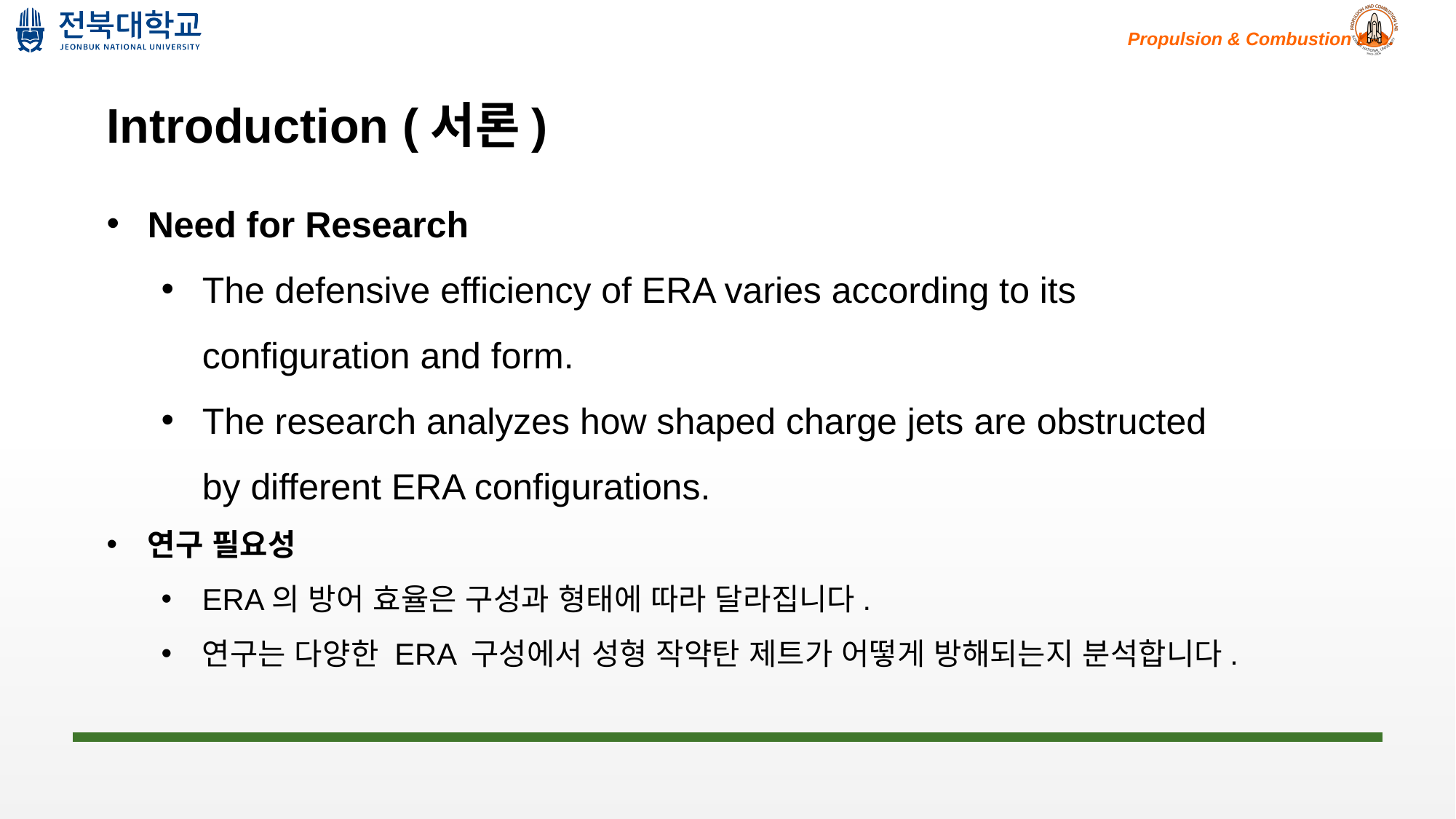

Introduction (서론)
Need for Research
The defensive efficiency of ERA varies according to its configuration and form.
The research analyzes how shaped charge jets are obstructed by different ERA configurations.
연구 필요성
ERA의 방어 효율은 구성과 형태에 따라 달라집니다.
연구는 다양한 ERA 구성에서 성형 작약탄 제트가 어떻게 방해되는지 분석합니다.